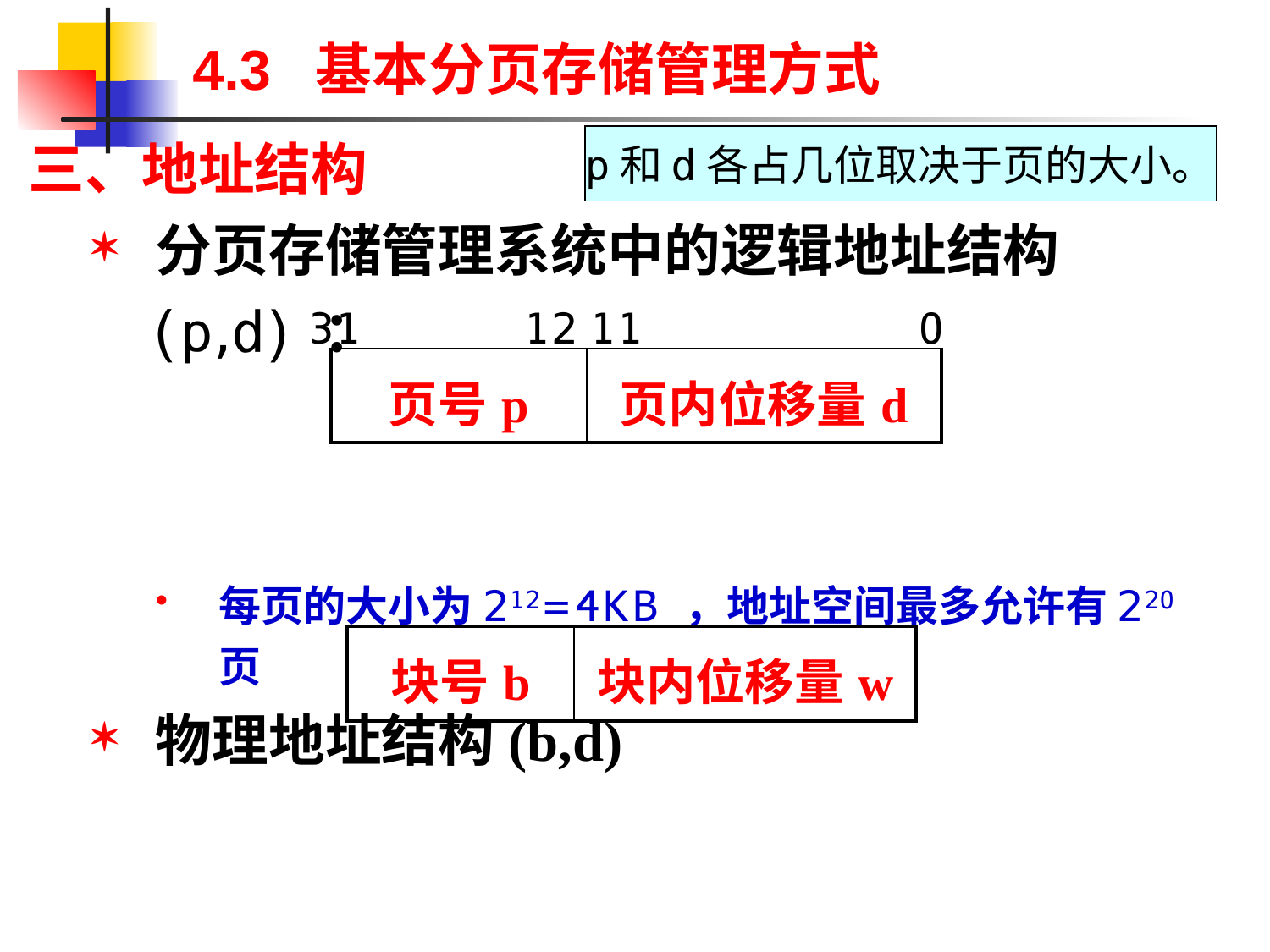

# 4.3  基本分页存储管理方式
三、地址结构
分页存储管理系统中的逻辑地址结构(p,d) ：

每页的大小为212=4KB ，地址空间最多允许有220 页
物理地址结构(b,d)

每块的大小必须与页相等
p和d各占几位取决于页的大小。
31             12 11                      0
| 页号p | 页内位移量d |
| --- | --- |
| 块号b | 块内位移量w |
| --- | --- |